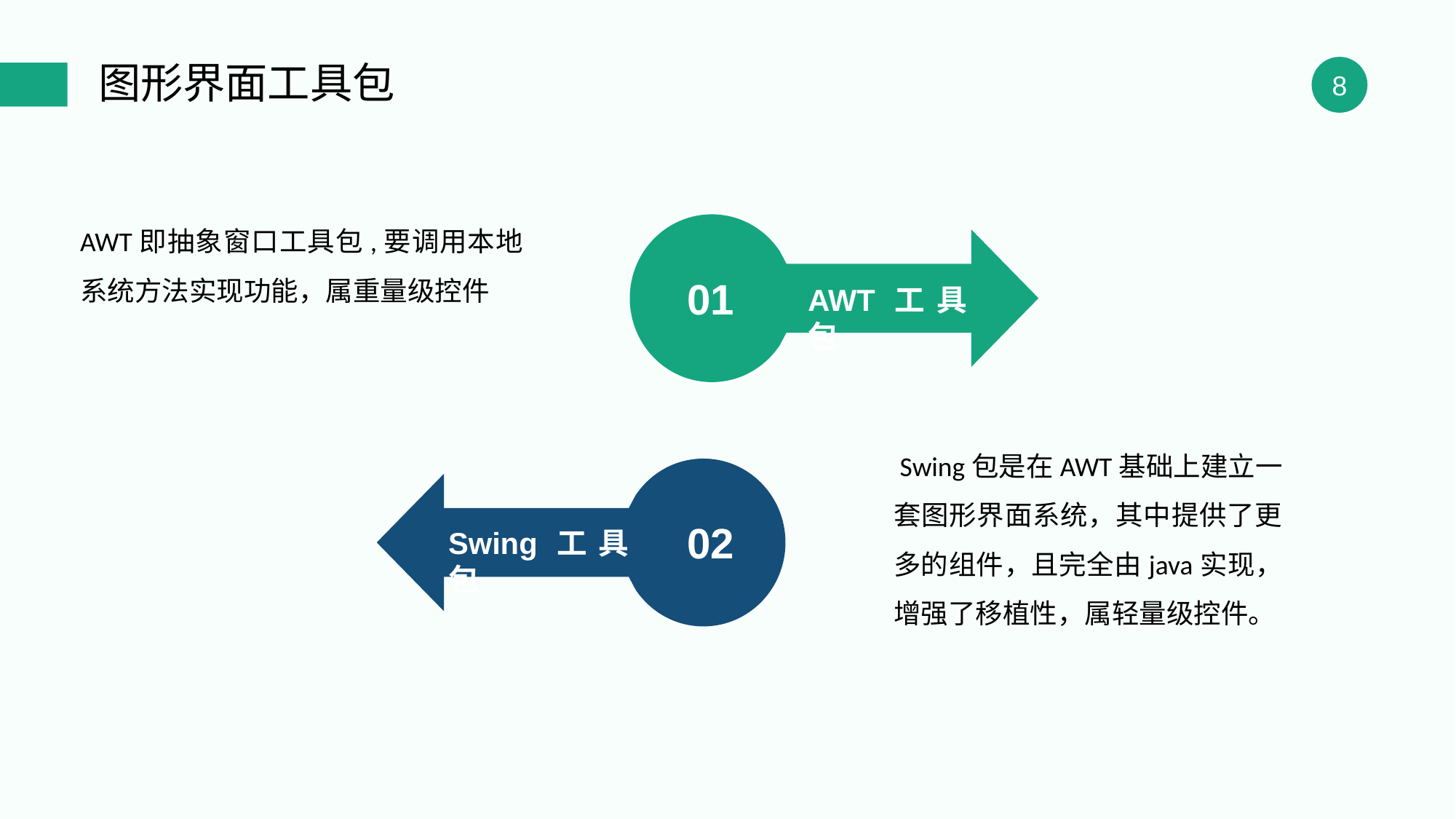

图形界面工具包
AWT即抽象窗口工具包,要调用本地系统方法实现功能，属重量级控件

AWT工具包
01
 Swing包是在AWT基础上建立一套图形界面系统，其中提供了更多的组件，且完全由java实现，增强了移植性，属轻量级控件。

Swing工具包
02